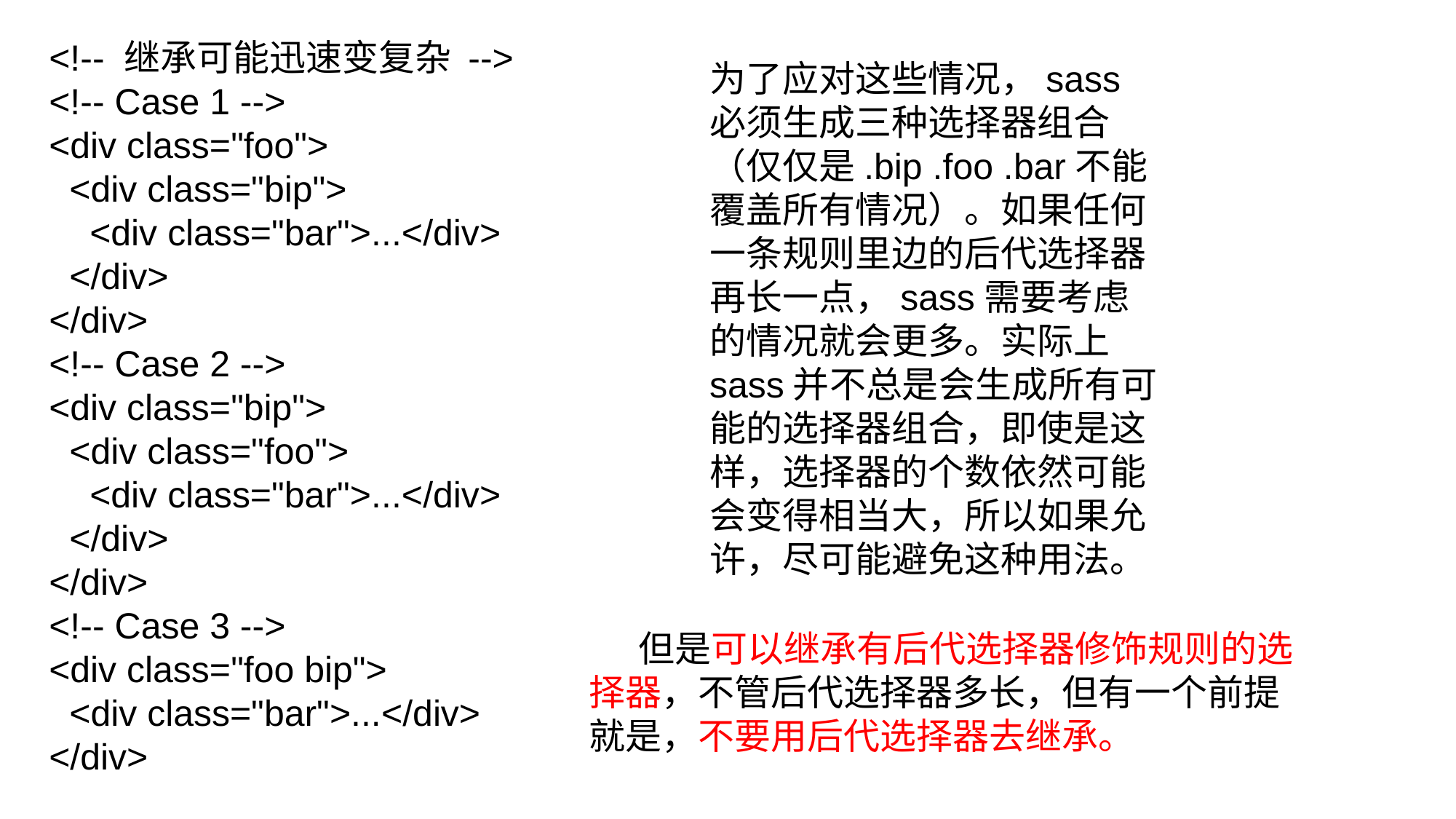

<!-- 继承可能迅速变复杂 -->
<!-- Case 1 -->
<div class="foo">
  <div class="bip">
    <div class="bar">...</div>
  </div>
</div>
<!-- Case 2 -->
<div class="bip">
  <div class="foo">
    <div class="bar">...</div>
  </div>
</div>
<!-- Case 3 -->
<div class="foo bip">
  <div class="bar">...</div>
</div>
为了应对这些情况，sass必须生成三种选择器组合（仅仅是.bip .foo .bar不能覆盖所有情况）。如果任何一条规则里边的后代选择器再长一点，sass需要考虑的情况就会更多。实际上sass并不总是会生成所有可能的选择器组合，即使是这样，选择器的个数依然可能会变得相当大，所以如果允许，尽可能避免这种用法。
     但是可以继承有后代选择器修饰规则的选择器，不管后代选择器多长，但有一个前提就是，不要用后代选择器去继承。